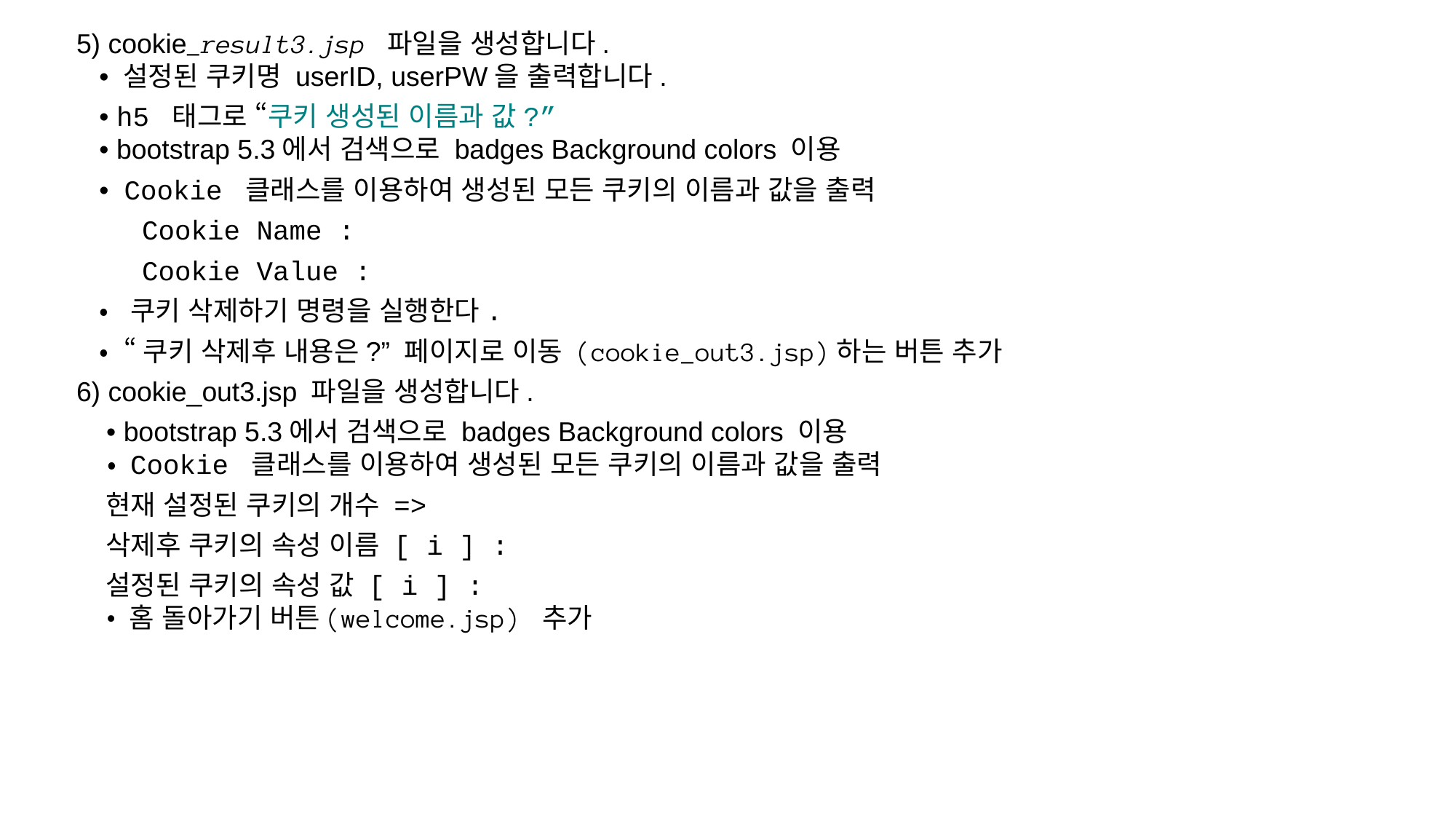

5) cookie_result3.jsp 파일을 생성합니다.
   • 설정된 쿠키명 userID, userPW을 출력합니다.
   • h5 태그로 “쿠키 생성된 이름과 값?”
   • bootstrap 5.3에서 검색으로 badges Background colors 이용
   •  Cookie 클래스를 이용하여 생성된 모든 쿠키의 이름과 값을 출력
    Cookie Name :
    Cookie Value :
   •  쿠키 삭제하기 명령을 실행한다.
   •  “쿠키 삭제후 내용은?” 페이지로 이동 (cookie_out3.jsp)하는 버튼 추가
6) cookie_out3.jsp 파일을 생성합니다.
  • bootstrap 5.3에서 검색으로 badges Background colors 이용
    • Cookie 클래스를 이용하여 생성된 모든 쿠키의 이름과 값을 출력
   현재 설정된 쿠키의 개수 =>
   삭제후 쿠키의 속성 이름 [ i ] :
   설정된 쿠키의 속성 값 [ i ] :
  • 홈 돌아가기 버튼(welcome.jsp) 추가